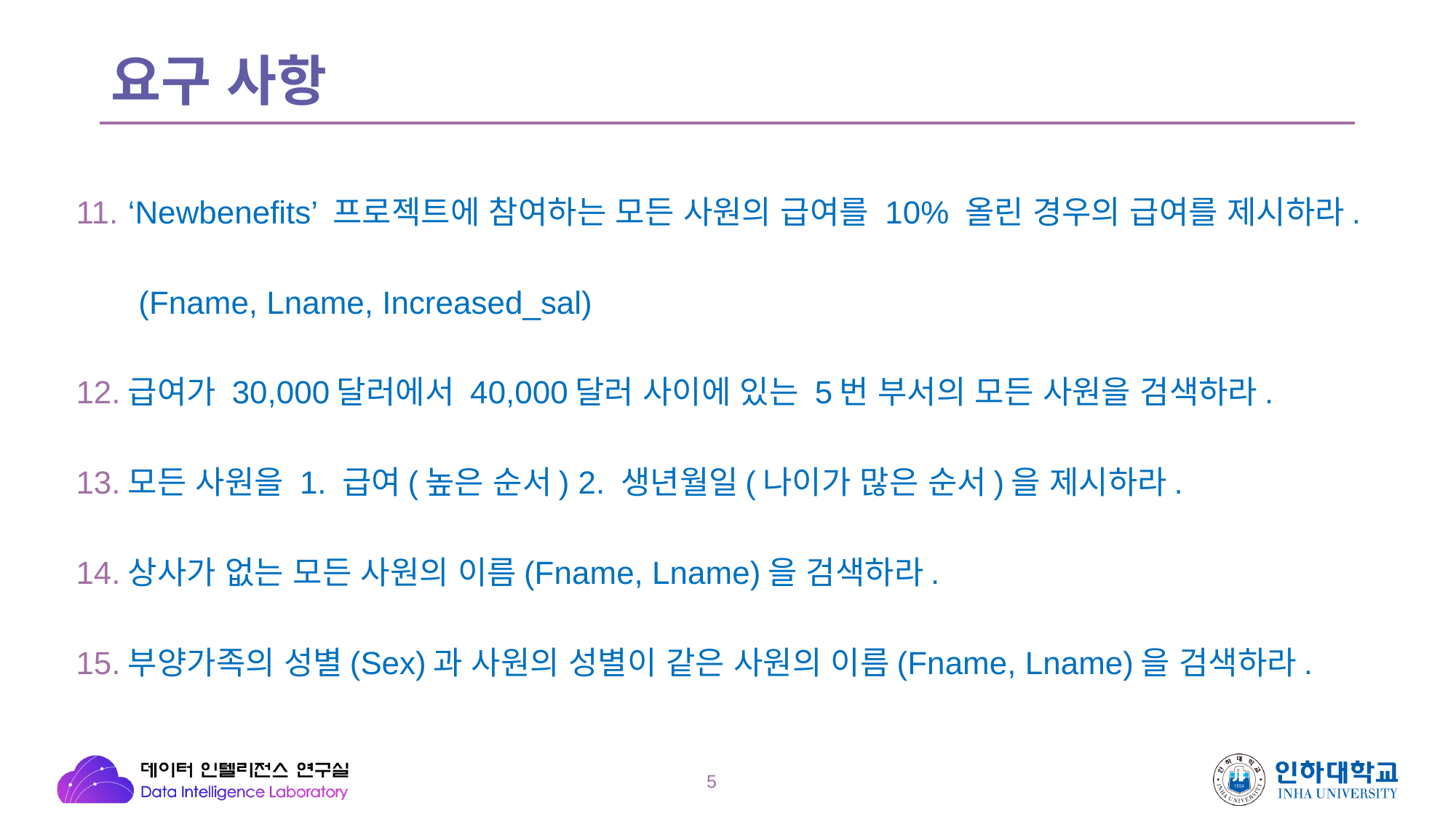

# 요구 사항
‘Newbenefits’ 프로젝트에 참여하는 모든 사원의 급여를 10% 올린 경우의 급여를 제시하라.
       (Fname, Lname, Increased_sal)
급여가 30,000달러에서 40,000달러 사이에 있는 5번 부서의 모든 사원을 검색하라.
모든 사원을 1. 급여(높은 순서) 2. 생년월일(나이가 많은 순서)을 제시하라.
상사가 없는 모든 사원의 이름(Fname, Lname)을 검색하라.
부양가족의 성별(Sex)과 사원의 성별이 같은 사원의 이름(Fname, Lname)을 검색하라.

5